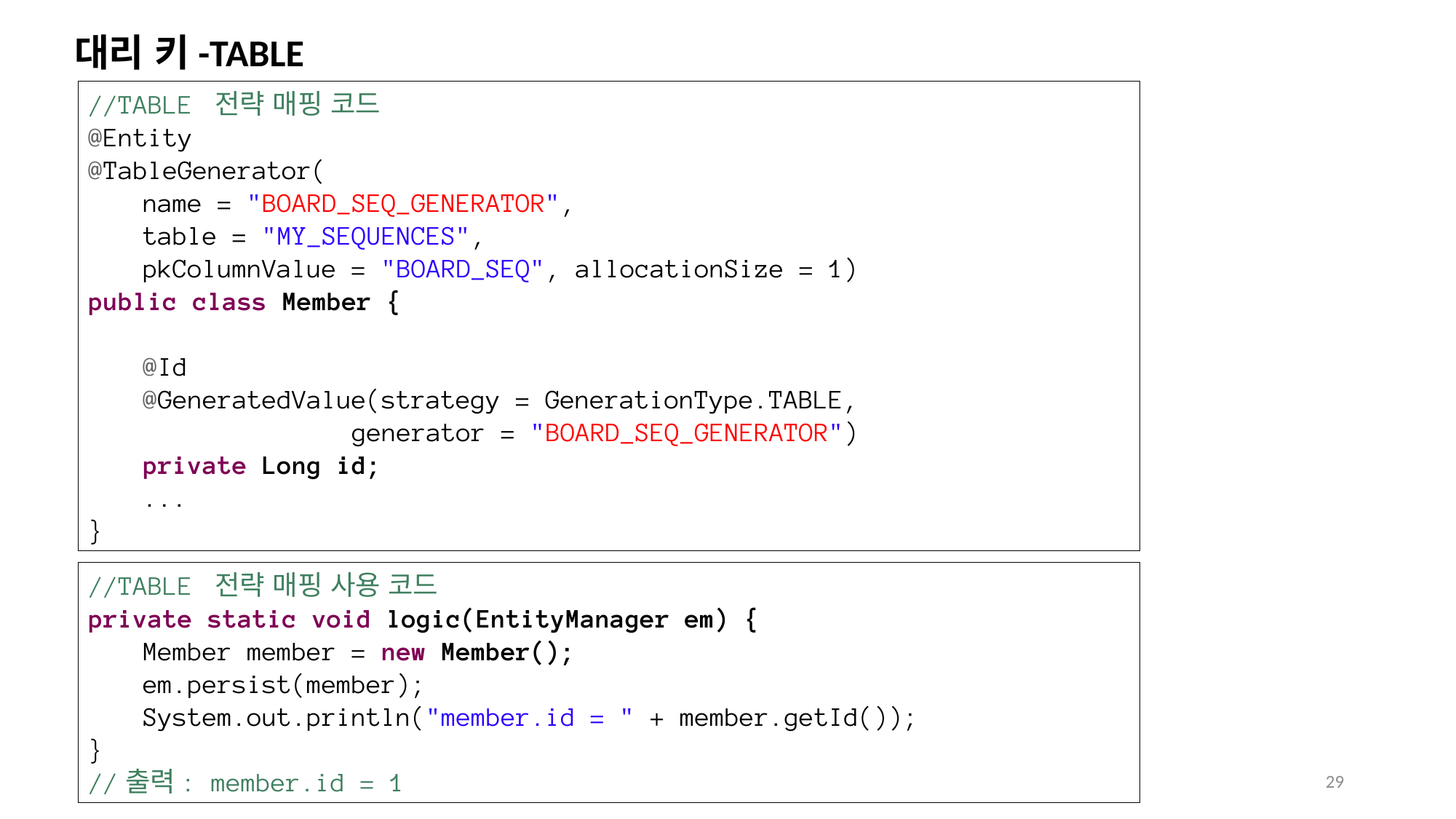

# 대리 키-TABLE
//TABLE 전략 매핑 코드
@Entity
@TableGenerator(
name = "BOARD_SEQ_GENERATOR",
table = "MY_SEQUENCES",
pkColumnValue = "BOARD_SEQ", allocationSize = 1)
public class Member {

@Id
@GeneratedValue(strategy = GenerationType.TABLE,
              generator = "BOARD_SEQ_GENERATOR")
private Long id;
...
}
//TABLE 전략 매핑 사용 코드
private static void logic(EntityManager em) {
Member member = new Member();
em.persist(member);
System.out.println("member.id = " + member.getId());
}
//출력: member.id = 1
29